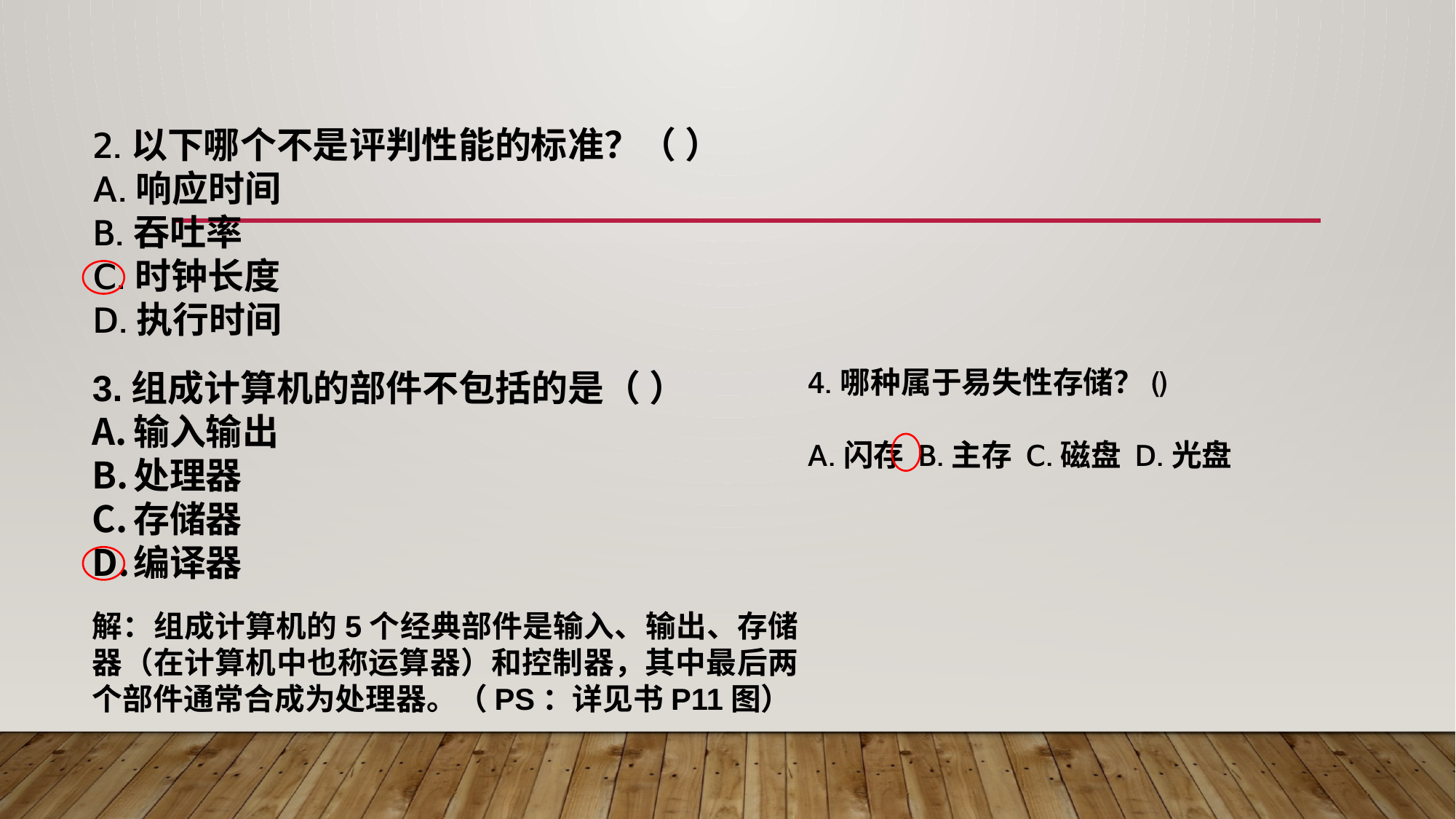

2.以下哪个不是评判性能的标准？（ ）
A.响应时间
B.吞吐率
C.时钟长度
D.执行时间

4.哪种属于易失性存储？()

A.闪存 B.主存 C.磁盘 D.光盘

3.组成计算机的部件不包括的是（ ）
输入输出
处理器
存储器
编译器

解：组成计算机的5个经典部件是输入、输出、存储器（在计算机中也称运算器）和控制器，其中最后两个部件通常合成为处理器。（PS：详见书P11图）